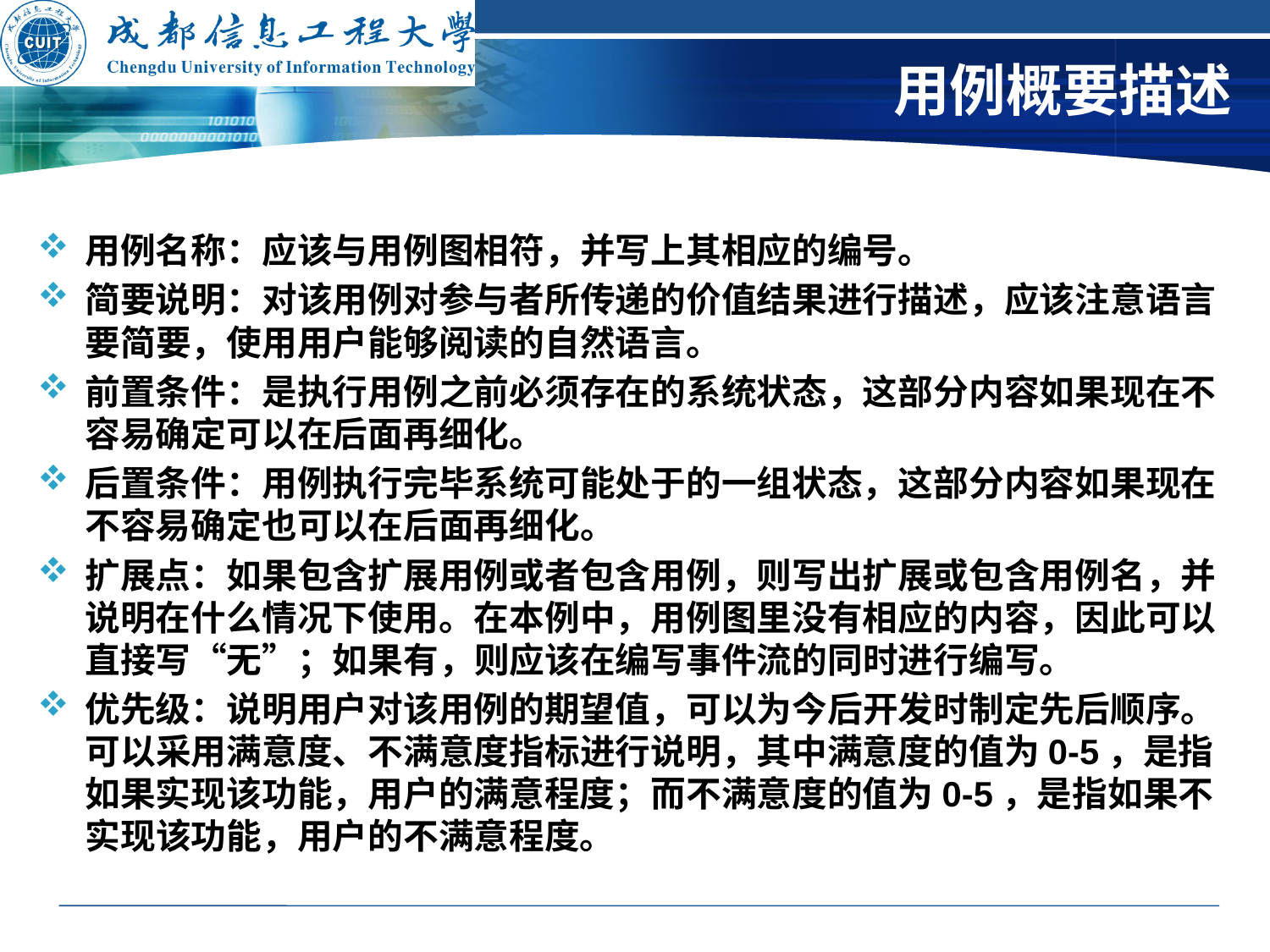

# 用例概要描述
用例名称：应该与用例图相符，并写上其相应的编号。
简要说明：对该用例对参与者所传递的价值结果进行描述，应该注意语言要简要，使用用户能够阅读的自然语言。
前置条件：是执行用例之前必须存在的系统状态，这部分内容如果现在不容易确定可以在后面再细化。
后置条件：用例执行完毕系统可能处于的一组状态，这部分内容如果现在不容易确定也可以在后面再细化。
扩展点：如果包含扩展用例或者包含用例，则写出扩展或包含用例名，并说明在什么情况下使用。在本例中，用例图里没有相应的内容，因此可以直接写“无”；如果有，则应该在编写事件流的同时进行编写。
优先级：说明用户对该用例的期望值，可以为今后开发时制定先后顺序。可以采用满意度、不满意度指标进行说明，其中满意度的值为0-5，是指如果实现该功能，用户的满意程度；而不满意度的值为0-5，是指如果不实现该功能，用户的不满意程度。